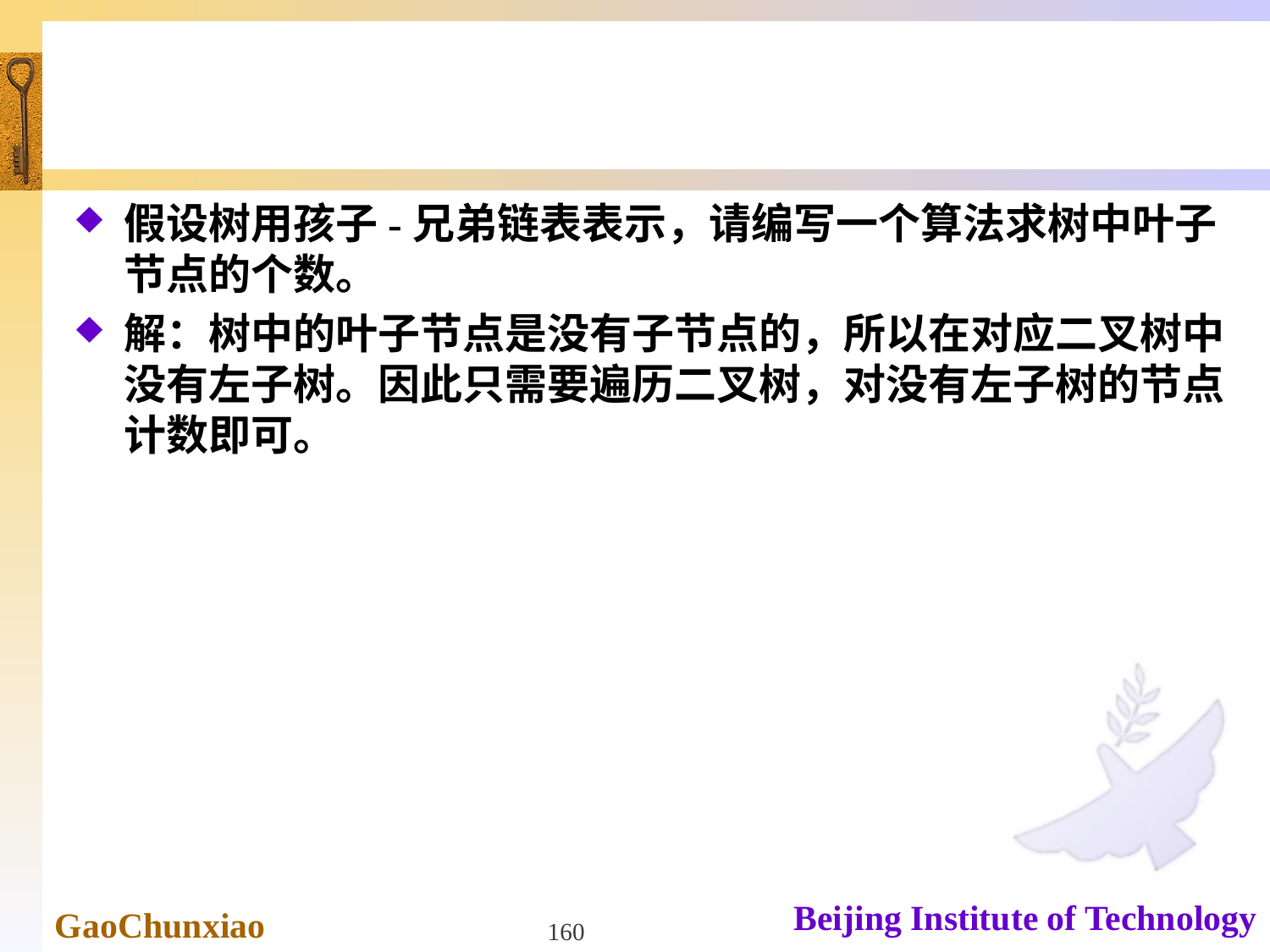

#
假设树用孩子-兄弟链表表示，请编写一个算法求树中叶子节点的个数。
解：树中的叶子节点是没有子节点的，所以在对应二叉树中没有左子树。因此只需要遍历二叉树，对没有左子树的节点计数即可。
160